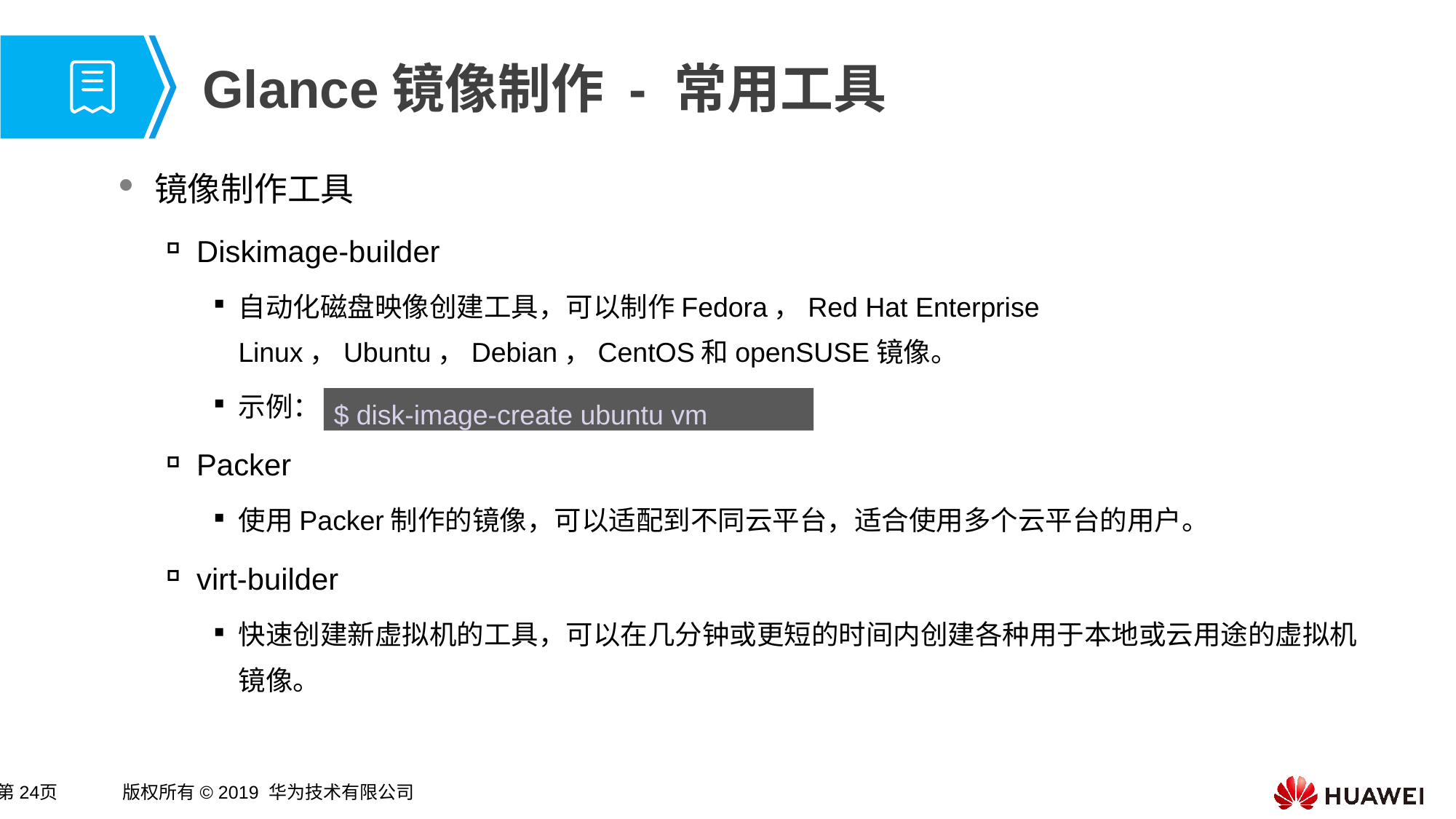

# Glance镜像制作 - 常用工具
镜像制作工具
Diskimage-builder
自动化磁盘映像创建工具，可以制作Fedora，Red Hat Enterprise Linux，Ubuntu，Debian，CentOS和openSUSE镜像。
示例：
Packer
使用Packer制作的镜像，可以适配到不同云平台，适合使用多个云平台的用户。
virt-builder
快速创建新虚拟机的工具，可以在几分钟或更短的时间内创建各种用于本地或云用途的虚拟机镜像。
$ disk-image-create ubuntu vm